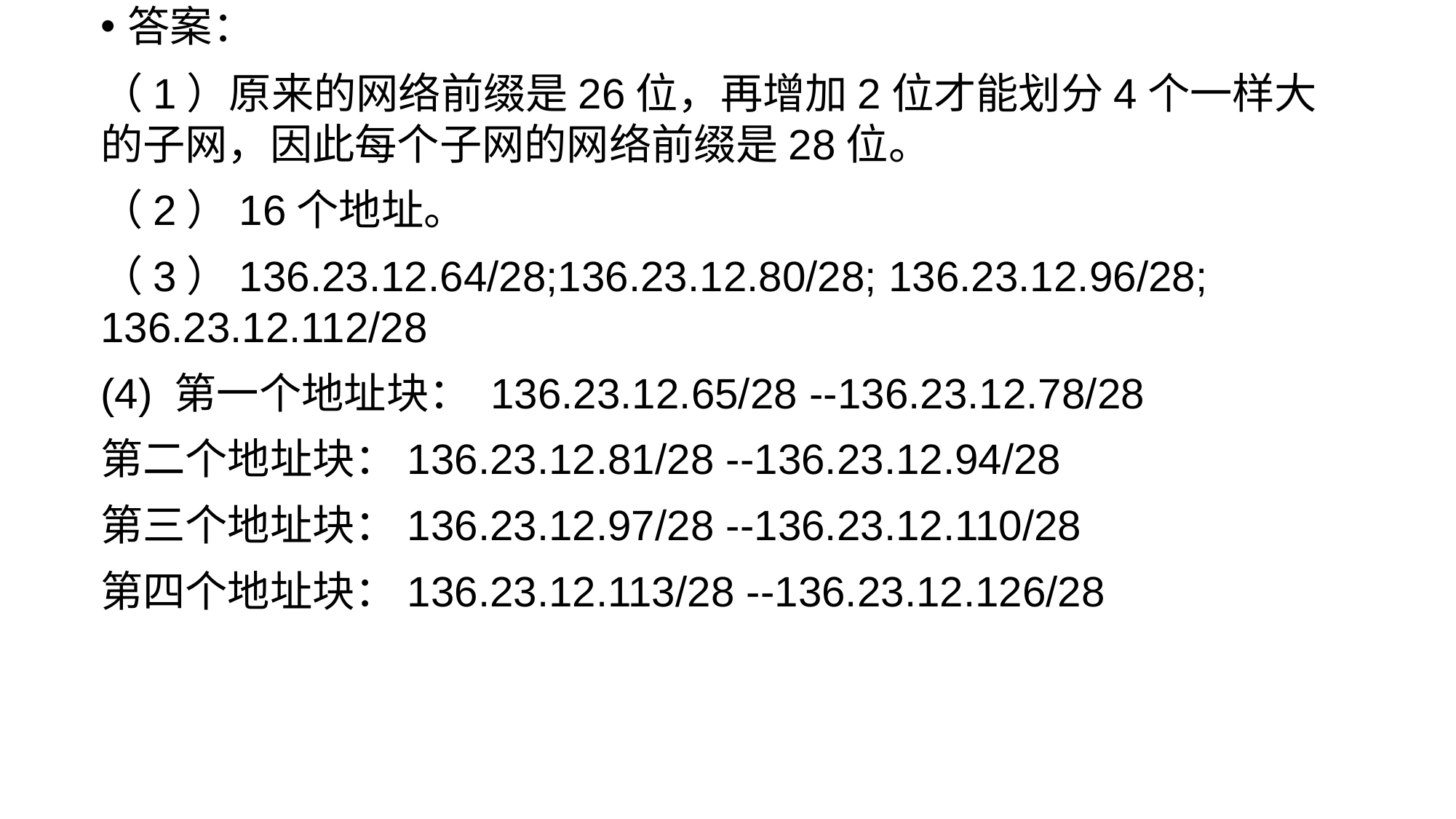

答案：
（1）原来的网络前缀是26位，再增加2位才能划分4个一样大的子网，因此每个子网的网络前缀是28位。
（2）16个地址。
（3）136.23.12.64/28;136.23.12.80/28; 136.23.12.96/28; 136.23.12.112/28
(4) 第一个地址块： 136.23.12.65/28 --136.23.12.78/28
第二个地址块：136.23.12.81/28 --136.23.12.94/28
第三个地址块：136.23.12.97/28 --136.23.12.110/28
第四个地址块：136.23.12.113/28 --136.23.12.126/28